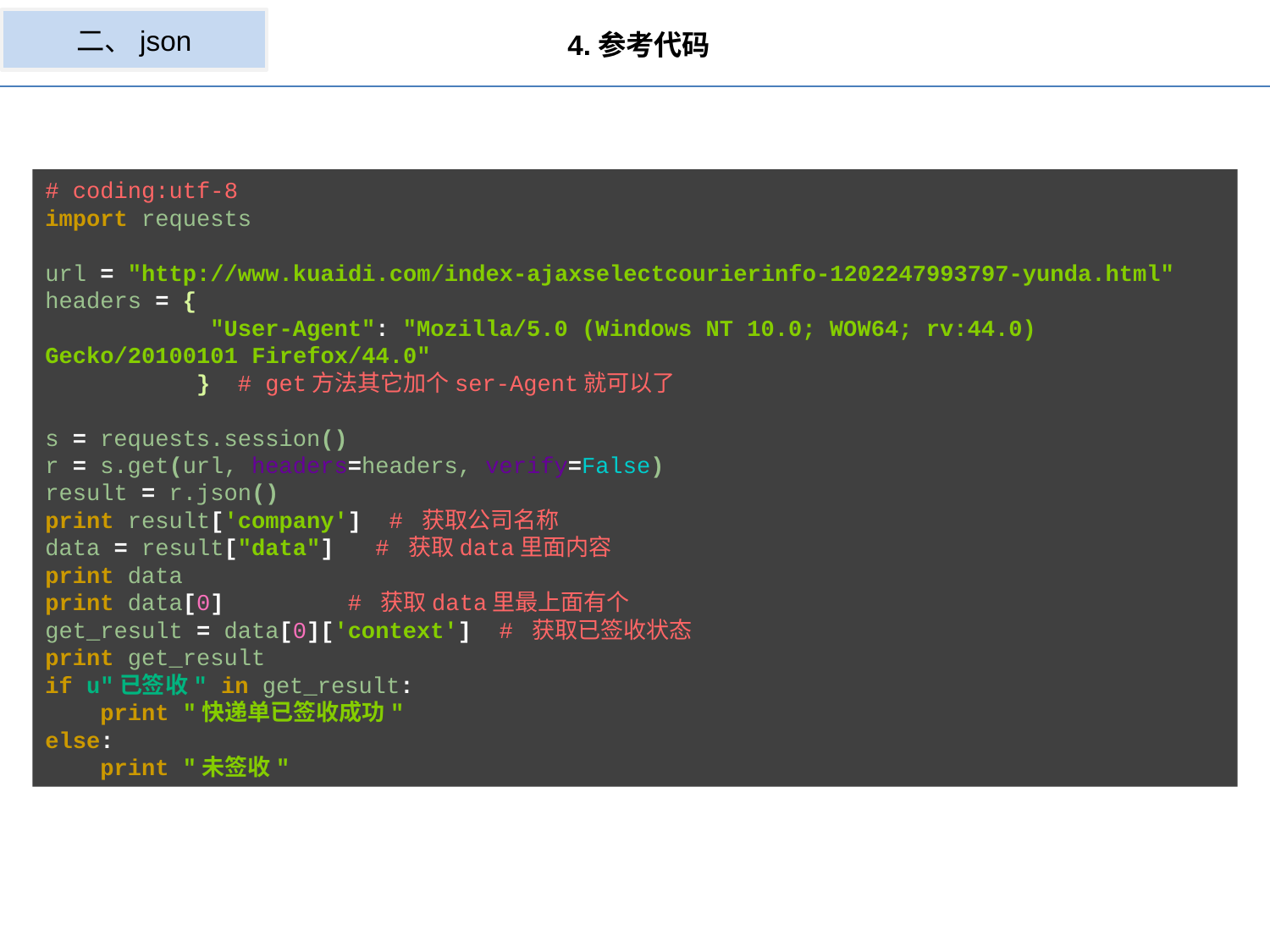

二、json
4.参考代码
# coding:utf-8 import requests url = "http://www.kuaidi.com/index-ajaxselectcourierinfo-1202247993797-yunda.html" headers = { "User-Agent": "Mozilla/5.0 (Windows NT 10.0; WOW64; rv:44.0) Gecko/20100101 Firefox/44.0" }  # get方法其它加个ser-Agent就可以了 s = requests.session() r = s.get(url, headers=headers, verify=False) result = r.json() print result['company']  # 获取公司名称 data = result["data"]   # 获取data里面内容 print data print data[0]         # 获取data里最上面有个 get_result = data[0]['context']  # 获取已签收状态 print get_result if u"已签收" in get_result: print "快递单已签收成功" else: print "未签收"